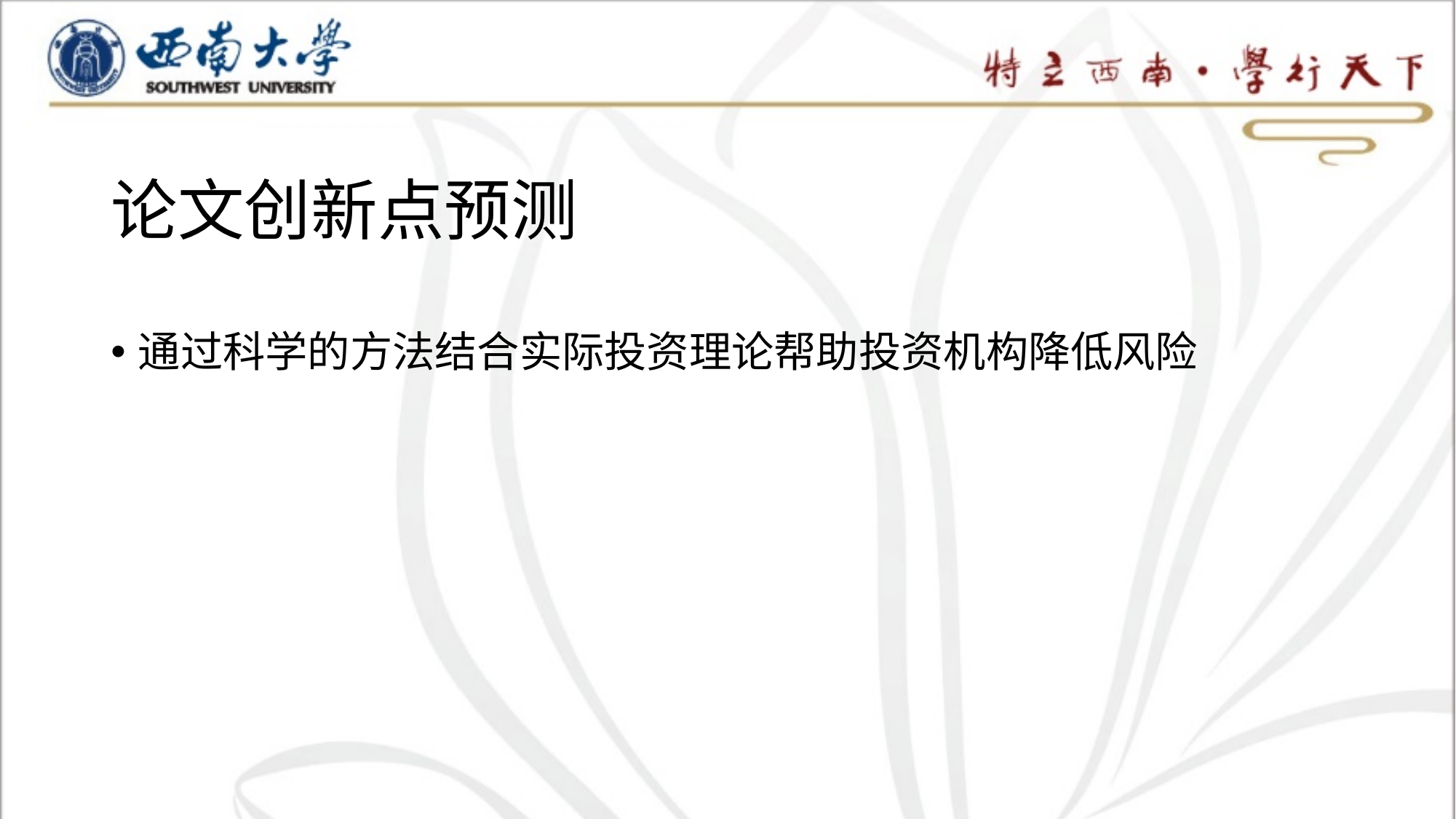

# 论文创新点预测
通过科学的方法结合实际投资理论帮助投资机构降低风险